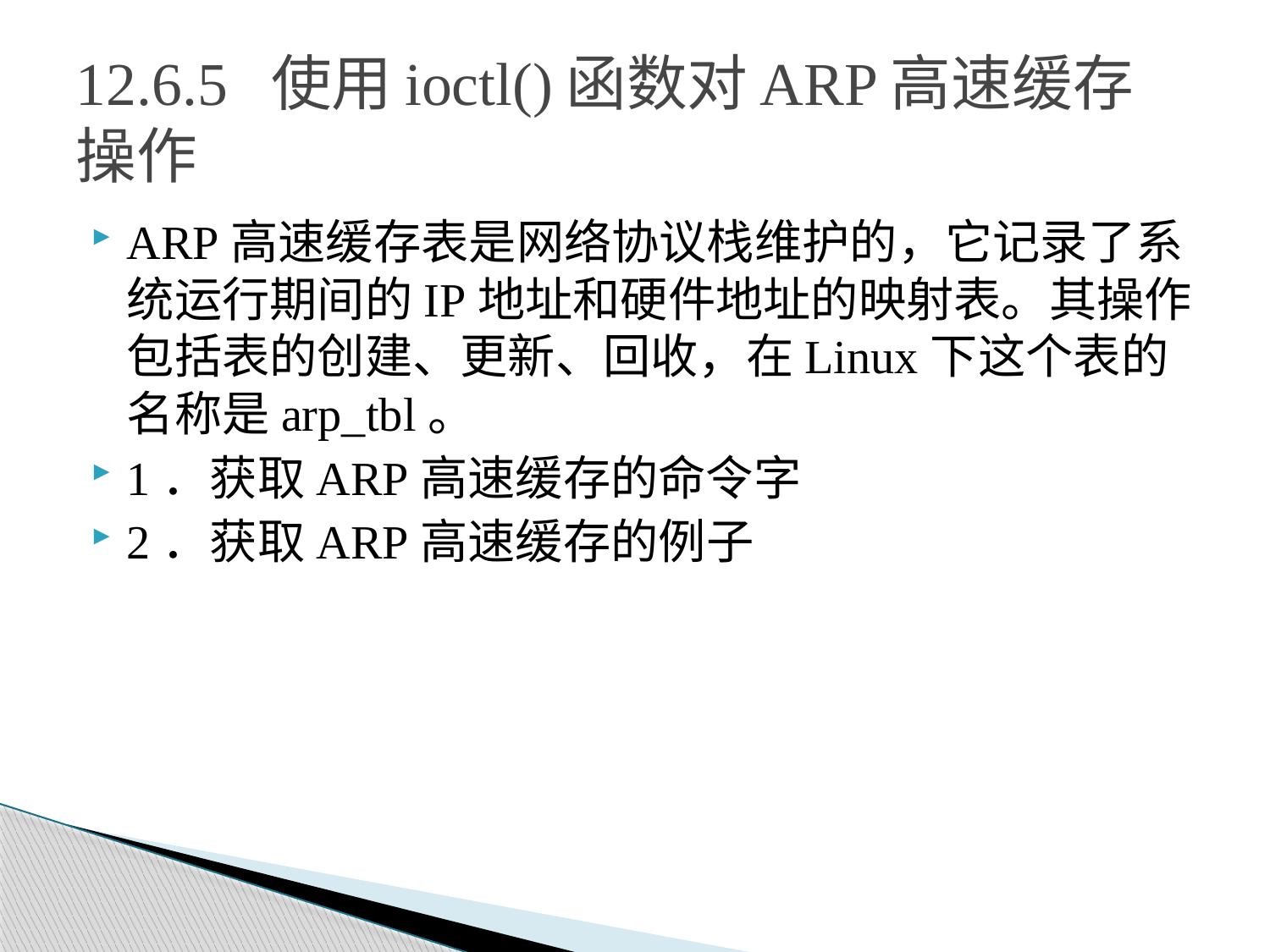

# 12.6.5  使用ioctl()函数对ARP高速缓存操作
ARP高速缓存表是网络协议栈维护的，它记录了系统运行期间的IP地址和硬件地址的映射表。其操作包括表的创建、更新、回收，在Linux下这个表的名称是arp_tbl。
1．获取ARP高速缓存的命令字
2．获取ARP高速缓存的例子